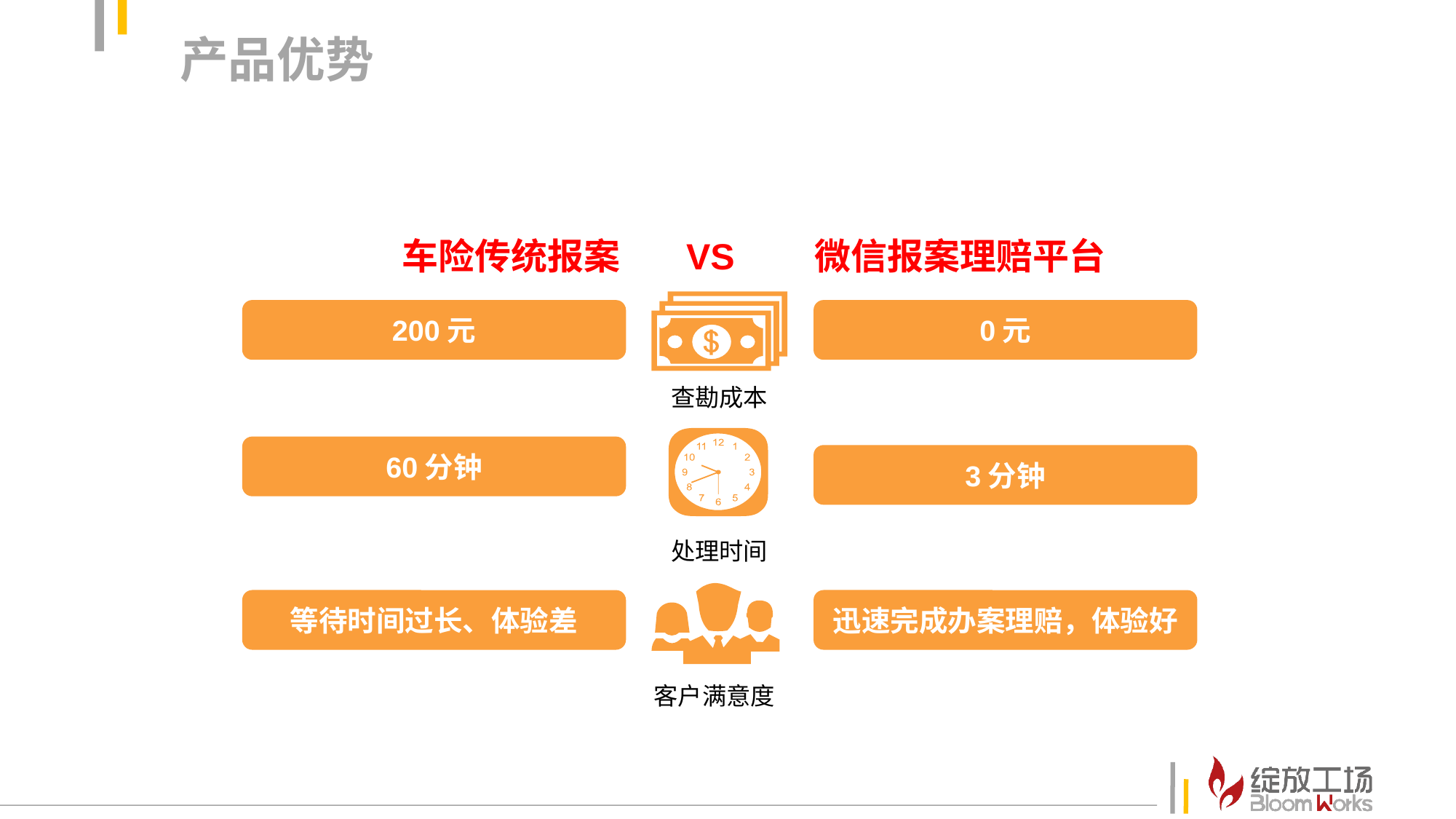

产品优势
车险传统报案       VS       微信报案理赔平台

200元
0元
查勘成本

60分钟
3分钟
处理时间

等待时间过长、体验差
迅速完成办案理赔，体验好
客户满意度